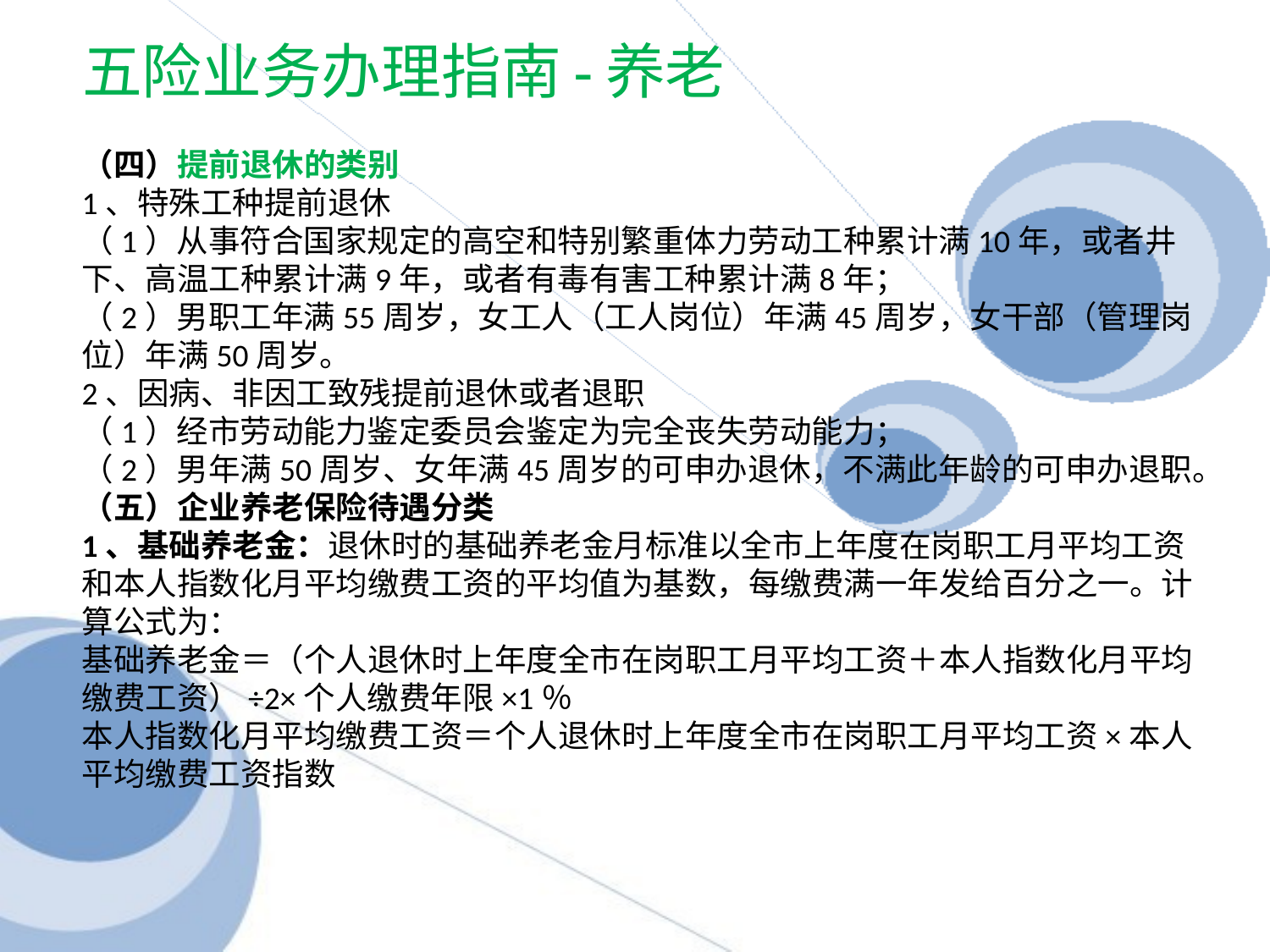

# 五险业务办理指南-养老
（四）提前退休的类别
1、特殊工种提前退休
（1）从事符合国家规定的高空和特别繁重体力劳动工种累计满10年，或者井下、高温工种累计满9年，或者有毒有害工种累计满8年；
（2）男职工年满55周岁，女工人（工人岗位）年满45周岁，女干部（管理岗位）年满50周岁。
2、因病、非因工致残提前退休或者退职
（1）经市劳动能力鉴定委员会鉴定为完全丧失劳动能力；
（2）男年满50周岁、女年满45周岁的可申办退休，不满此年龄的可申办退职。
（五）企业养老保险待遇分类
1、基础养老金：退休时的基础养老金月标准以全市上年度在岗职工月平均工资和本人指数化月平均缴费工资的平均值为基数，每缴费满一年发给百分之一。计算公式为：
基础养老金＝（个人退休时上年度全市在岗职工月平均工资＋本人指数化月平均缴费工资）÷2×个人缴费年限×1％
本人指数化月平均缴费工资＝个人退休时上年度全市在岗职工月平均工资×本人平均缴费工资指数